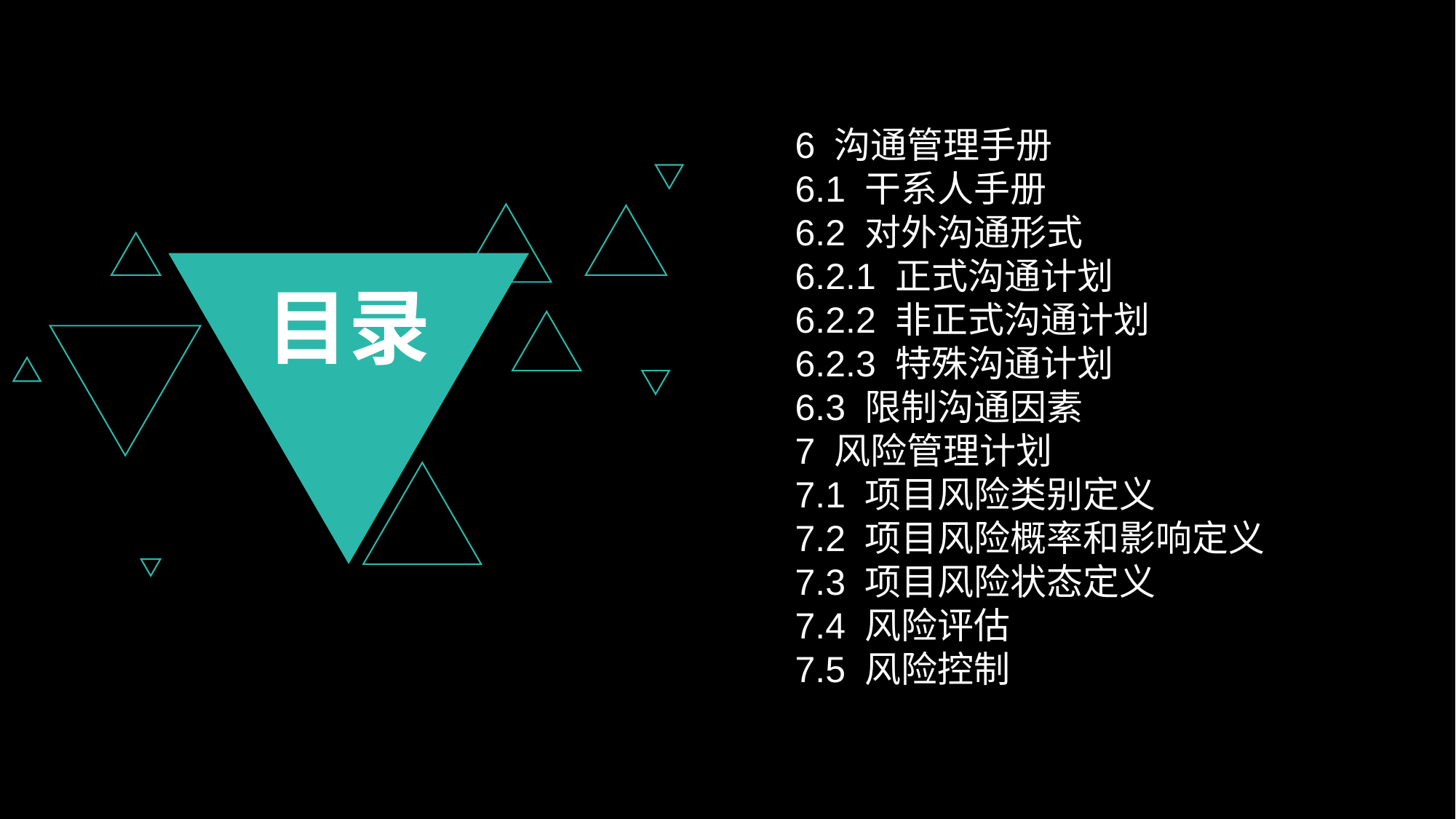

6 沟通管理手册
6.1 干系人手册
6.2 对外沟通形式
6.2.1 正式沟通计划
6.2.2 非正式沟通计划
6.2.3 特殊沟通计划
6.3 限制沟通因素
7 风险管理计划
7.1 项目风险类别定义
7.2 项目风险概率和影响定义
7.3 项目风险状态定义
7.4 风险评估
7.5 风险控制

目录